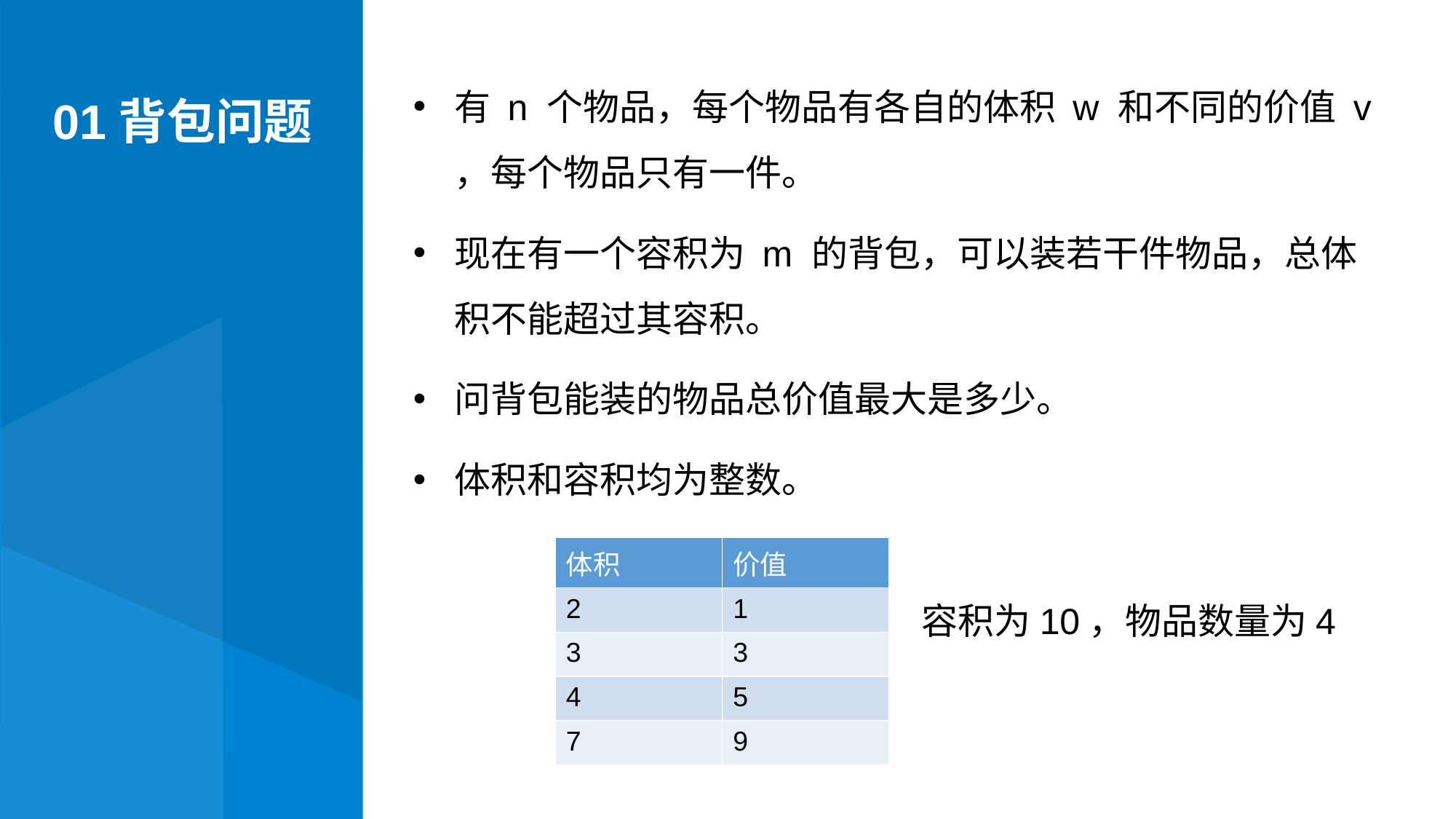

01背包问题
有 n 个物品，每个物品有各自的体积 w 和不同的价值 v ，每个物品只有一件。
现在有一个容积为 m 的背包，可以装若干件物品，总体积不能超过其容积。
问背包能装的物品总价值最大是多少。
体积和容积均为整数。
| 体积 | 价值 |
| --- | --- |
| 2 | 1 |
| 3 | 3 |
| 4 | 5 |
| 7 | 9 |
容积为10，物品数量为4